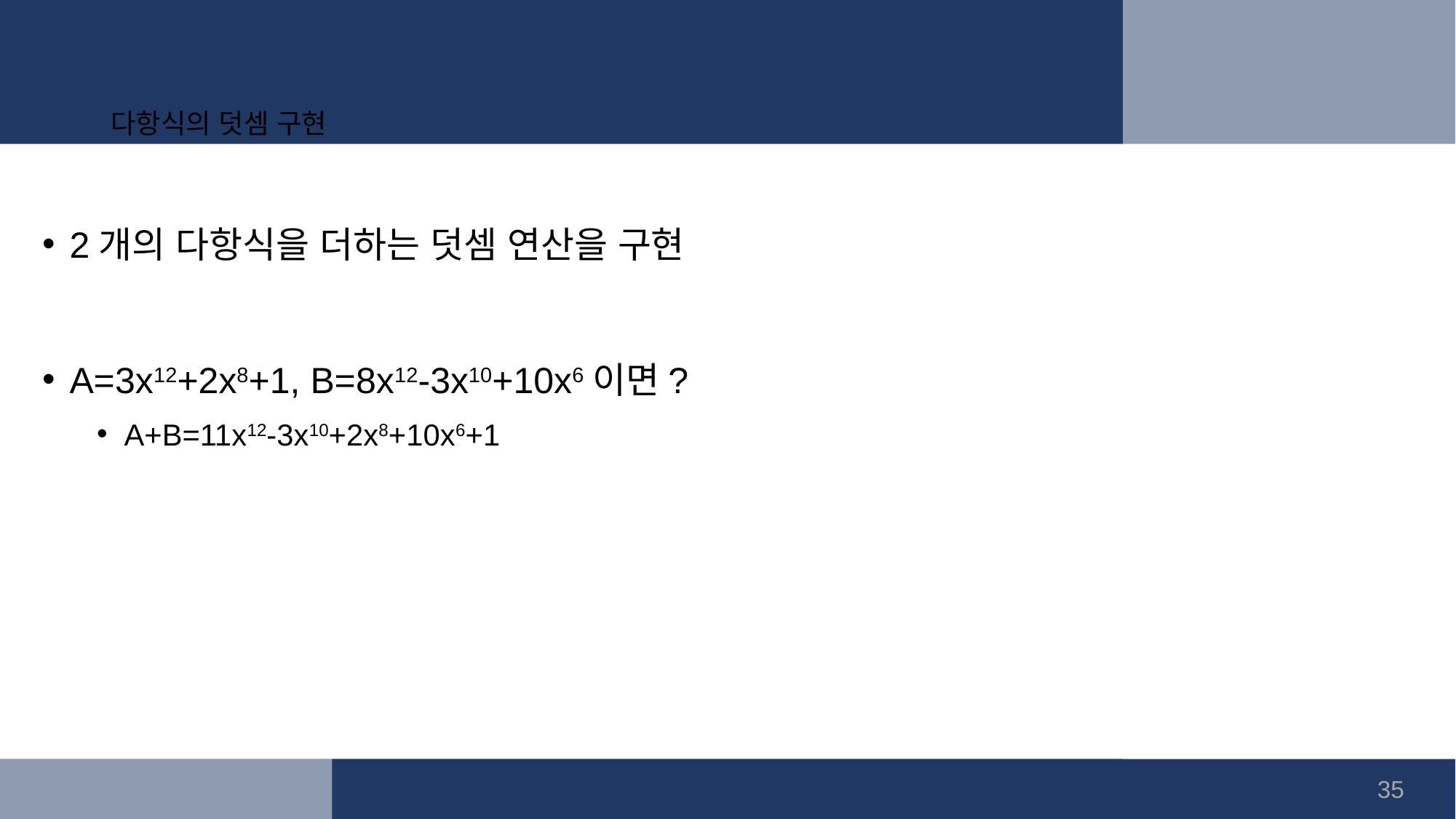

# 다항식의 덧셈 구현
2개의 다항식을 더하는 덧셈 연산을 구현

A=3x12+2x8+1, B=8x12-3x10+10x6이면?
A+B=11x12-3x10+2x8+10x6+1
35